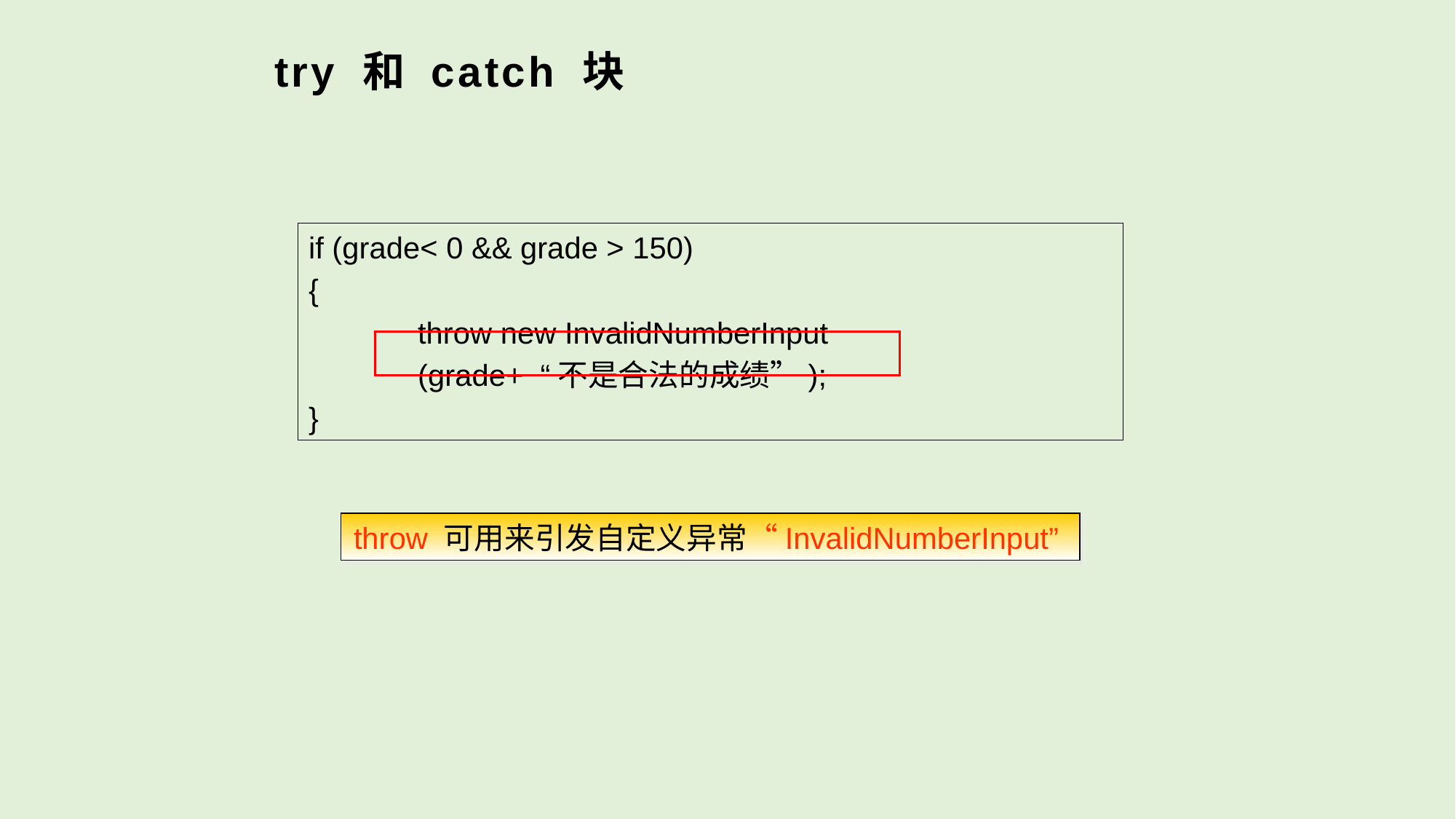

# try 和 catch 块
if (grade< 0 && grade > 150)
{
	throw new InvalidNumberInput
	(grade+  “不是合法的成绩”);
}

throw 可用来引发自定义异常“InvalidNumberInput”